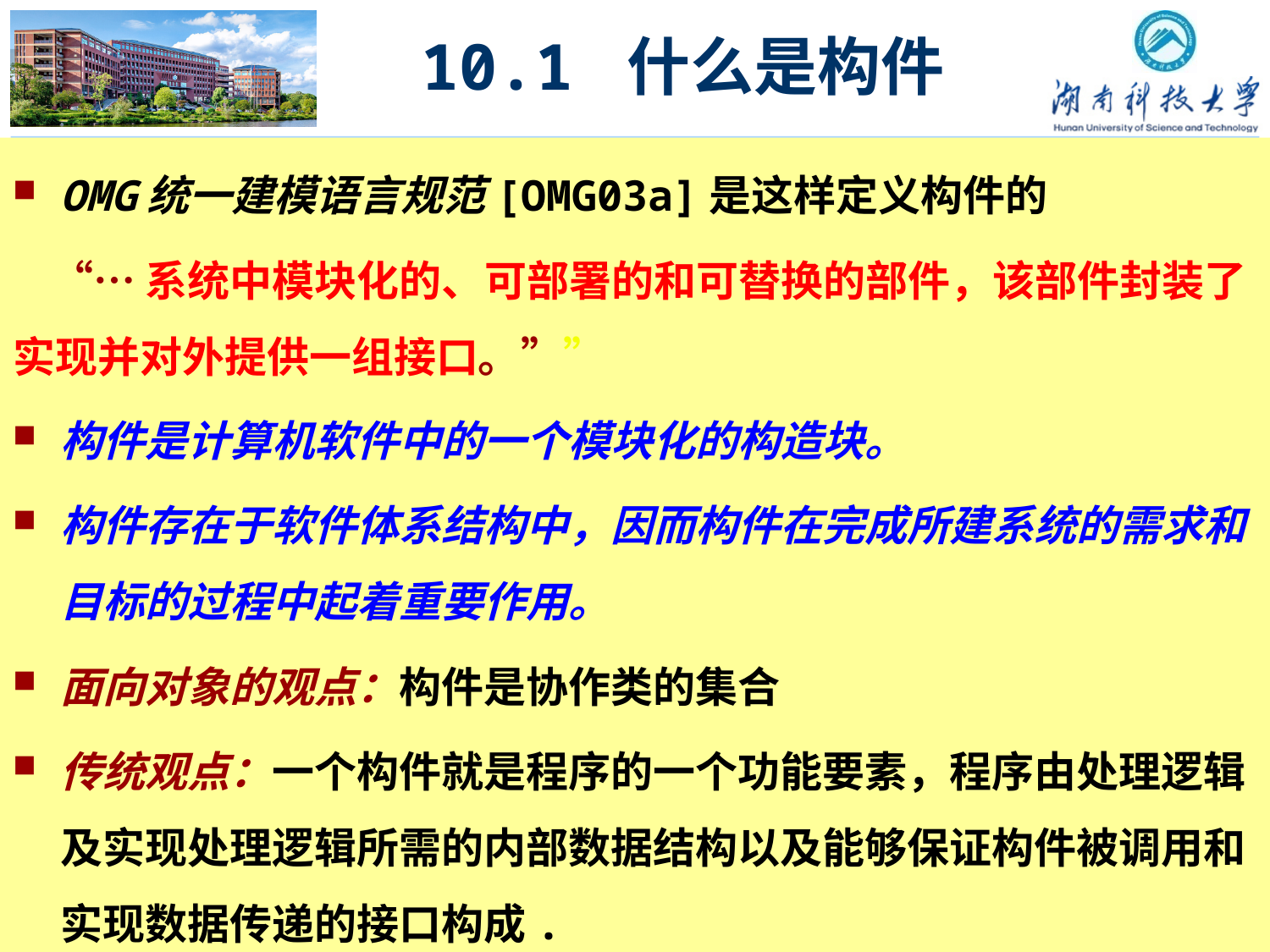

10.1 什么是构件
OMG统一建模语言规范[OMG03a]是这样定义构件的
    “…系统中模块化的、可部署的和可替换的部件，该部件封装了实现并对外提供一组接口。””
构件是计算机软件中的一个模块化的构造块。
构件存在于软件体系结构中，因而构件在完成所建系统的需求和目标的过程中起着重要作用。
面向对象的观点：构件是协作类的集合
传统观点：一个构件就是程序的一个功能要素，程序由处理逻辑及实现处理逻辑所需的内部数据结构以及能够保证构件被调用和实现数据传递的接口构成.
3